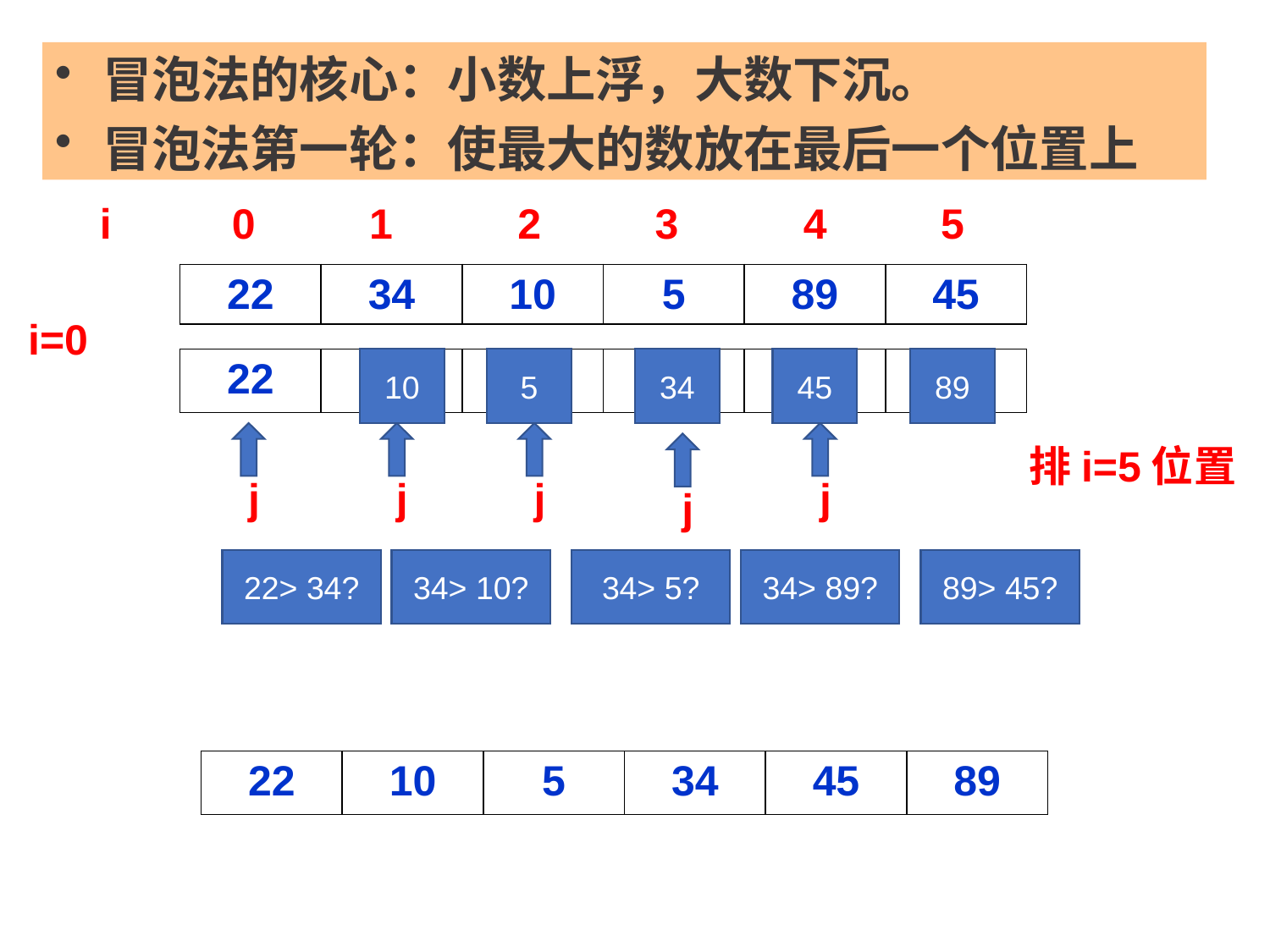

冒泡法的核心：小数上浮，大数下沉。
冒泡法第一轮：使最大的数放在最后一个位置上
i
0
1
2
3
4
5
| 22 | 34 | 10 | 5 | 89 | 45 |
| --- | --- | --- | --- | --- | --- |
i=0
| 22 | 34 | 10 | 5 | 89 | 45 |
| --- | --- | --- | --- | --- | --- |
10
34
5
34
45
89

j

j

j

j

j
排i=5位置
22> 34?
34> 10?
34> 5?
34> 89?
89> 45?
| 22 | 10 | 5 | 34 | 45 | 89 |
| --- | --- | --- | --- | --- | --- |